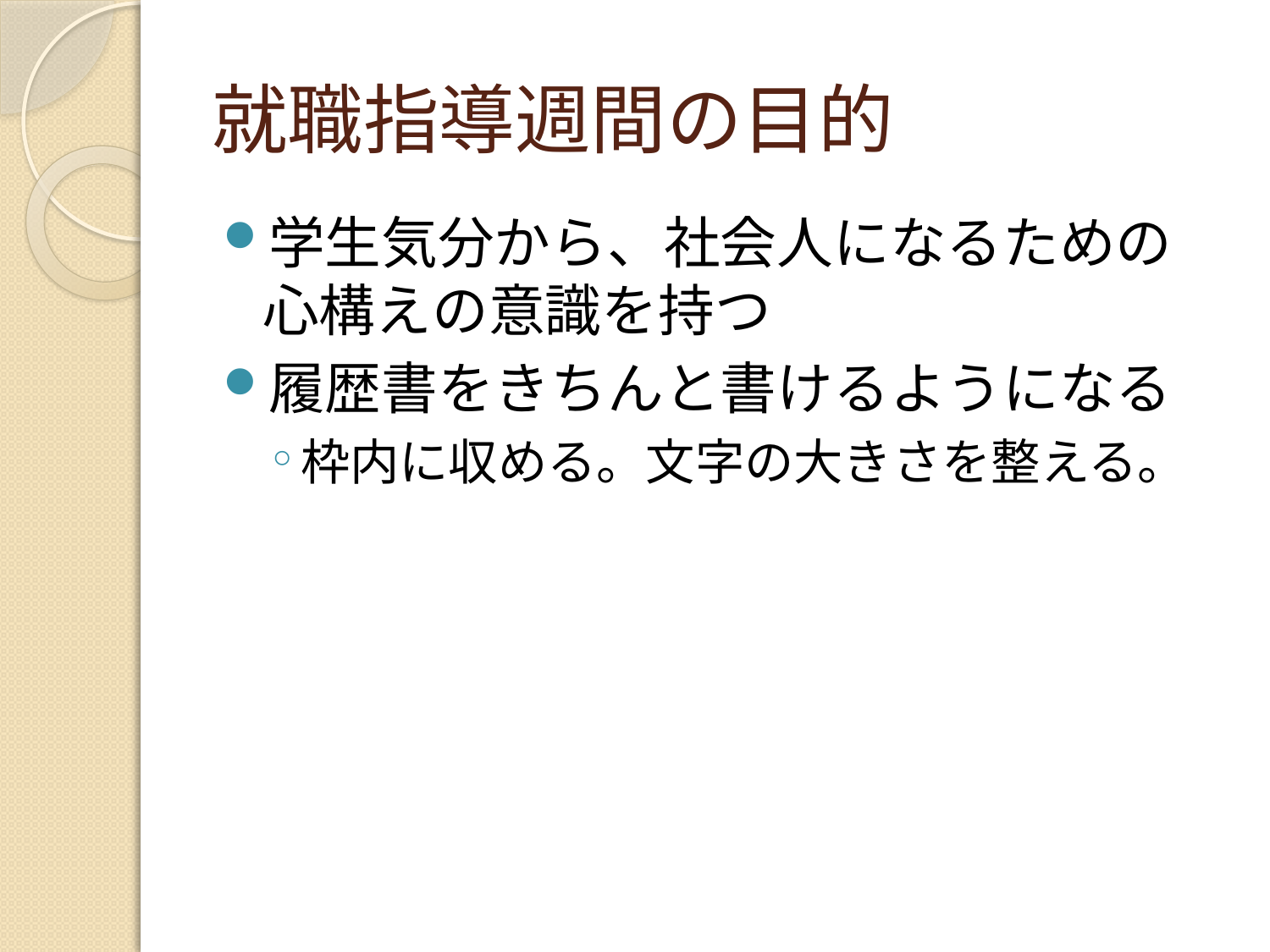

# 就職指導週間の目的
学生気分から、社会人になるための心構えの意識を持つ
履歴書をきちんと書けるようになる
枠内に収める。文字の大きさを整える。